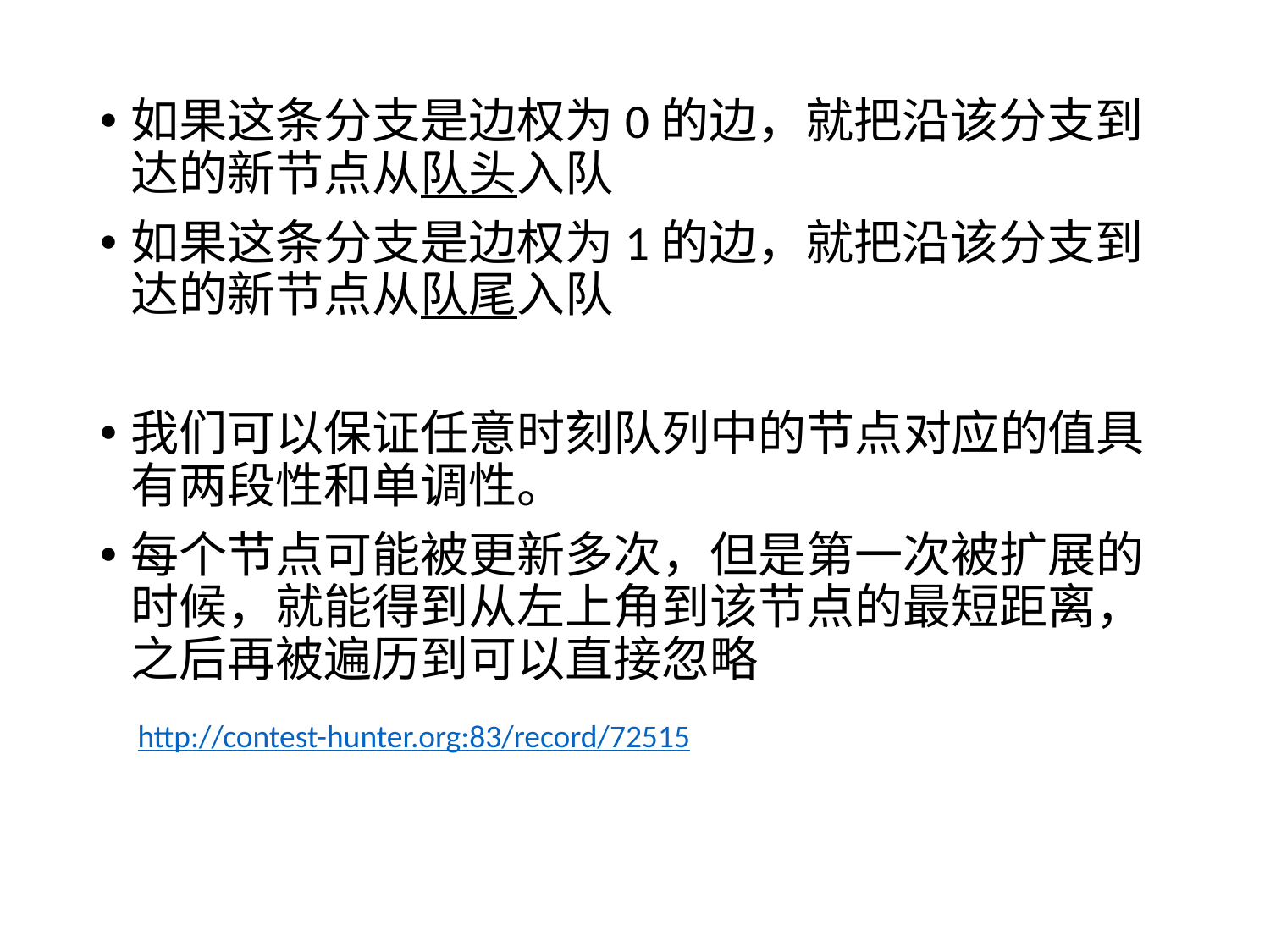

如果这条分支是边权为0的边，就把沿该分支到达的新节点从队头入队
如果这条分支是边权为1的边，就把沿该分支到达的新节点从队尾入队

我们可以保证任意时刻队列中的节点对应的值具有两段性和单调性。
每个节点可能被更新多次，但是第一次被扩展的时候，就能得到从左上角到该节点的最短距离，之后再被遍历到可以直接忽略
http://contest-hunter.org:83/record/72515